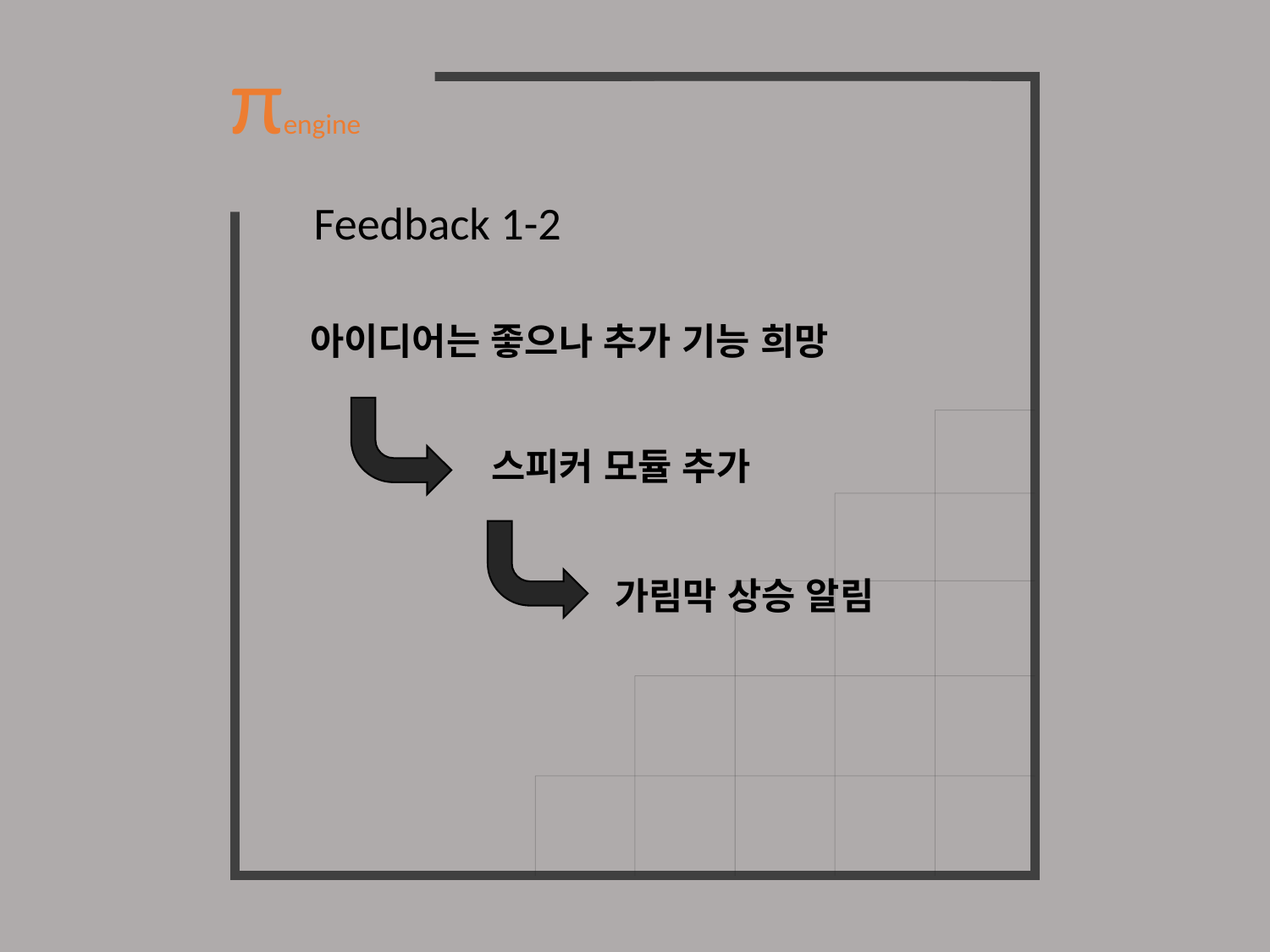

πengine

Feedback 1-2
아이디어는 좋으나 추가 기능 희망

스피커 모듈 추가

가림막 상승 알림